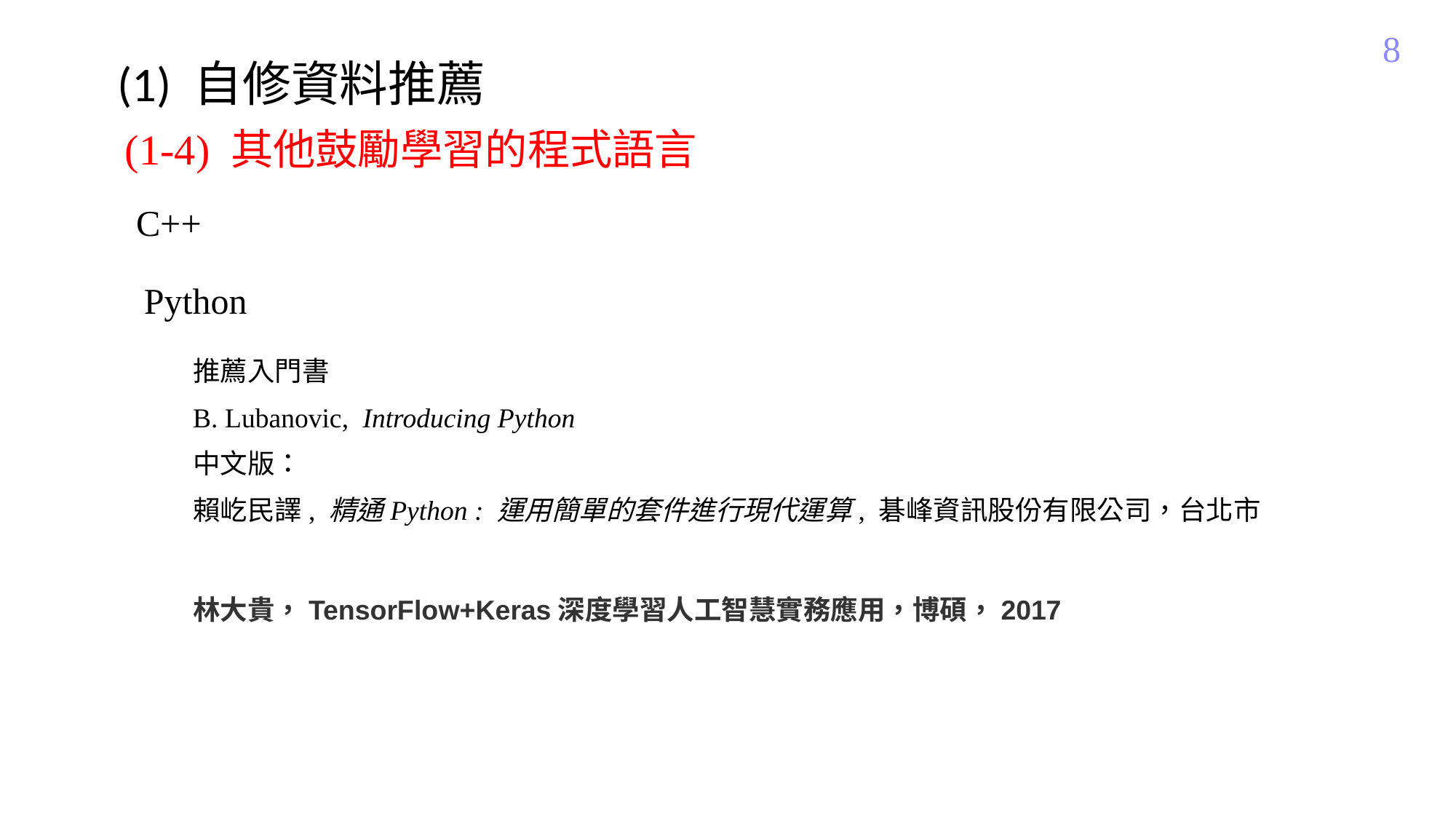

8
(1) 自修資料推薦
(1-4) 其他鼓勵學習的程式語言
C++
Python
推薦入門書
B. Lubanovic,  Introducing Python
中文版：
賴屹民譯, 精通Python : 運用簡單的套件進行現代運算, 碁峰資訊股份有限公司，台北市
林大貴，TensorFlow+Keras深度學習人工智慧實務應用，博碩，2017